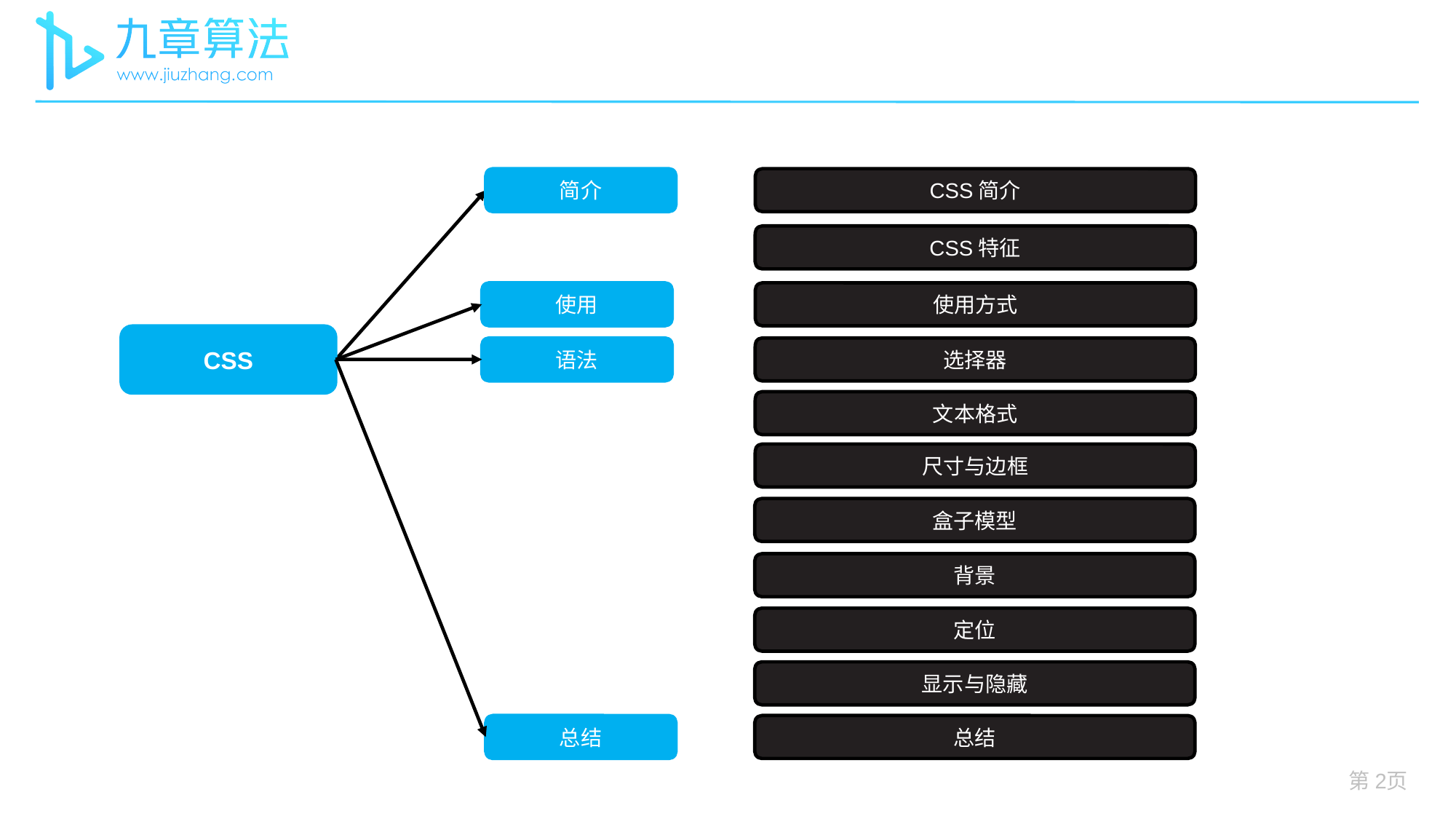

简介
CSS简介
CSS特征
使用
使用方式
CSS
语法
选择器
文本格式
尺寸与边框
盒子模型
背景
定位
显示与隐藏
总结
总结
第2页